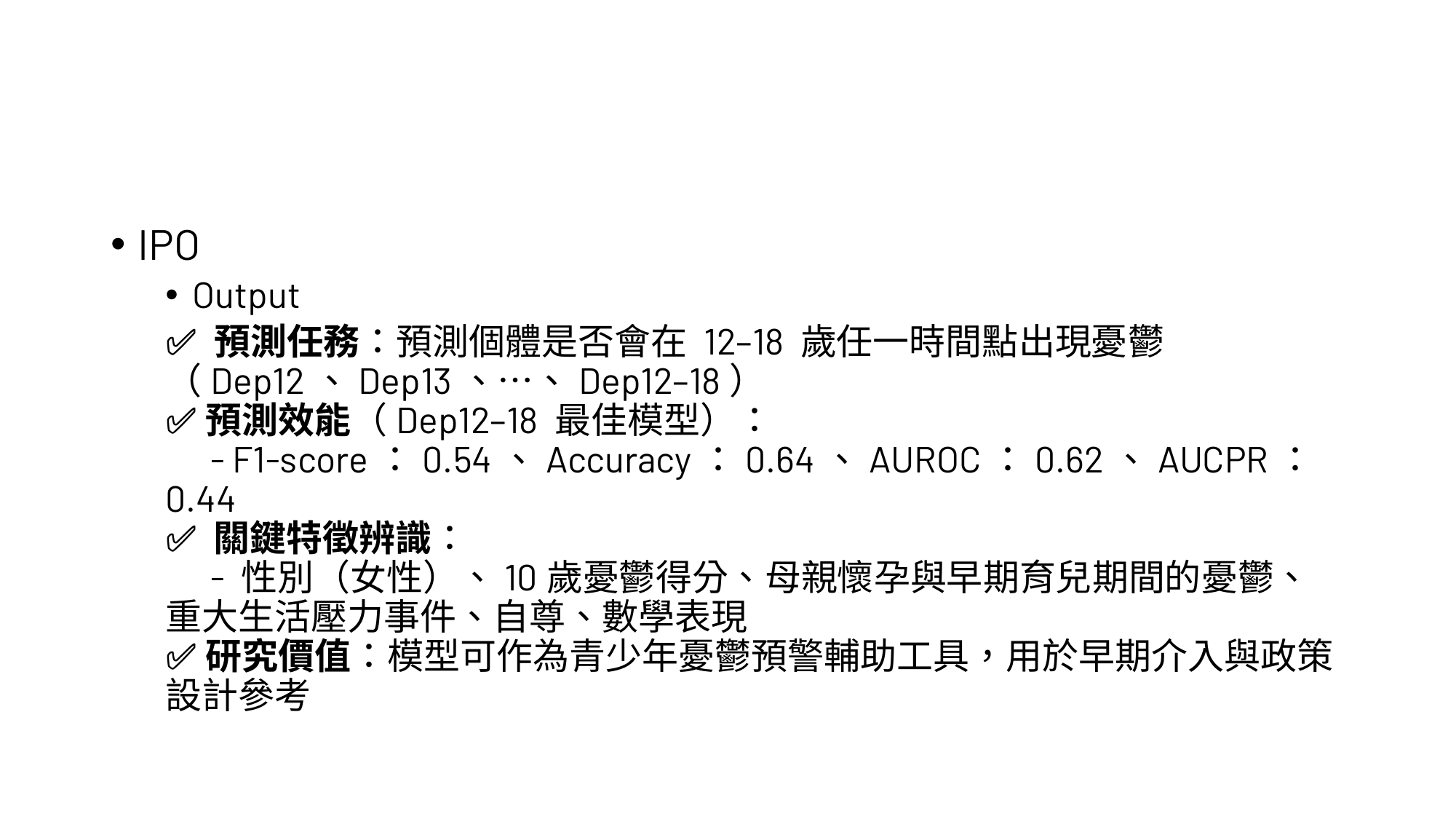

#
IPO
Output
✅ 預測任務：預測個體是否會在 12–18 歲任一時間點出現憂鬱（Dep12、Dep13、…、Dep12–18）
✅ 預測效能（Dep12–18 最佳模型）：
 - F1-score：0.54、Accuracy：0.64、AUROC：0.62、AUCPR：0.44
✅ 關鍵特徵辨識：
 - 性別（女性）、10歲憂鬱得分、母親懷孕與早期育兒期間的憂鬱、重大生活壓力事件、自尊、數學表現
✅ 研究價值：模型可作為青少年憂鬱預警輔助工具，用於早期介入與政策設計參考